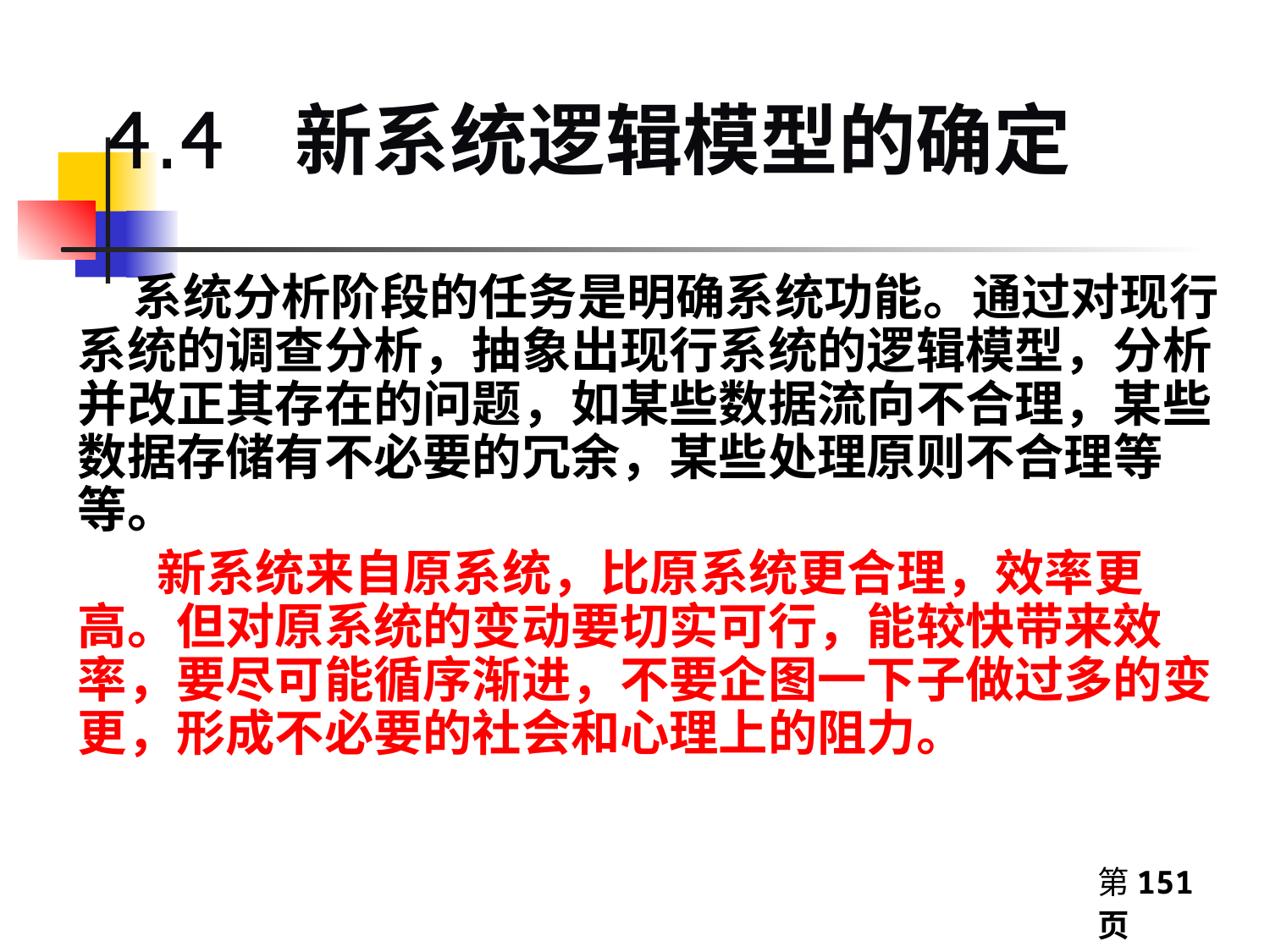

# 4.4  新系统逻辑模型的确定
    系统分析阶段的任务是明确系统功能。通过对现行系统的调查分析，抽象出现行系统的逻辑模型，分析并改正其存在的问题，如某些数据流向不合理，某些数据存储有不必要的冗余，某些处理原则不合理等等。
      新系统来自原系统，比原系统更合理，效率更高。但对原系统的变动要切实可行，能较快带来效率，要尽可能循序渐进，不要企图一下子做过多的变更，形成不必要的社会和心理上的阻力。